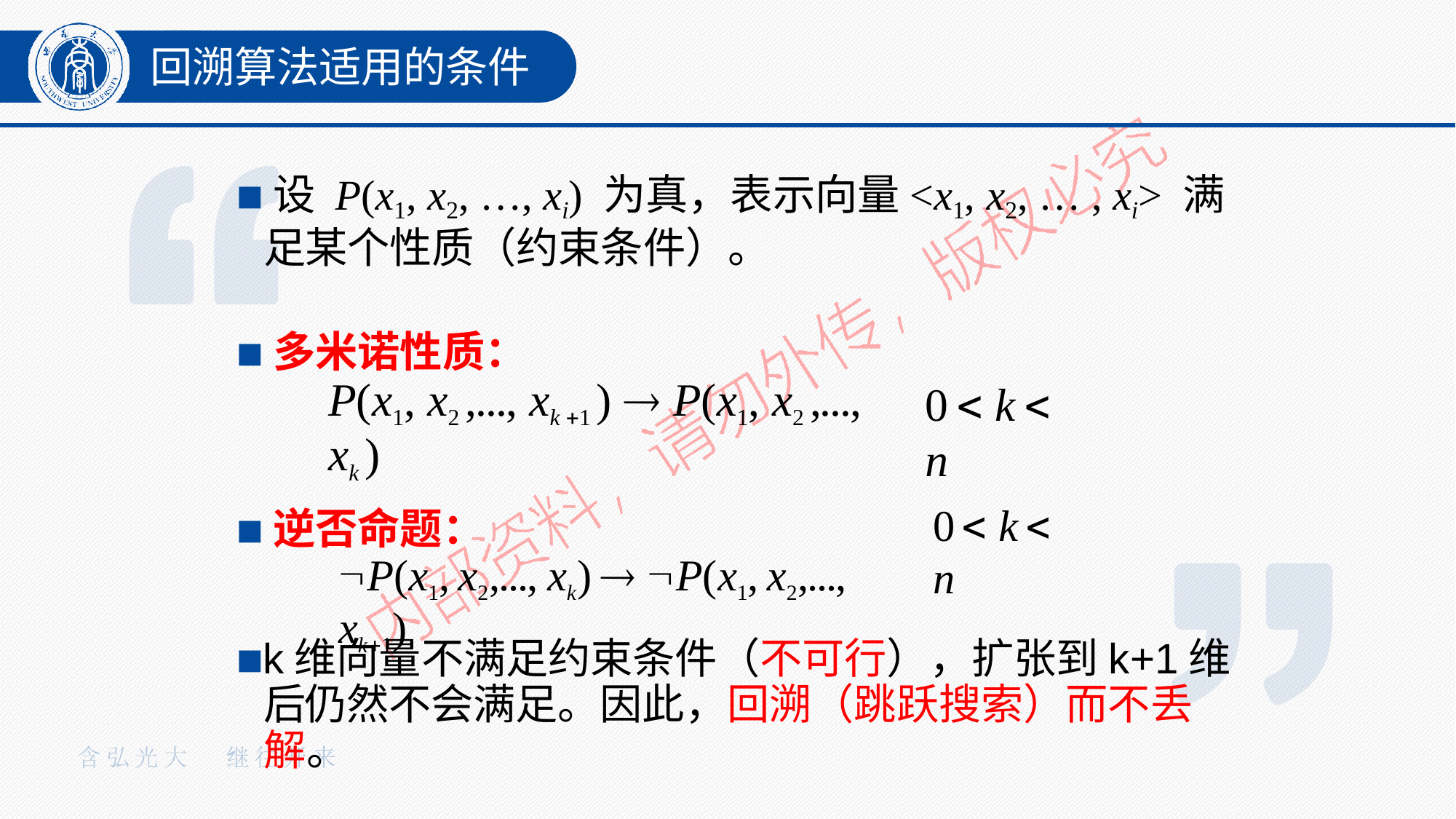

回溯算法适用的条件
◼设 P(x1, x2, …, xi) 为真，表示向量<x1, x2, … , xi> 满足 某个性质（约束条件）。
◼多米诺性质：
P(x1, x2 ,..., xk +1 ) → P(x1, x2 ,..., xk )
◼逆否命题：
¬P(x1, x2 ,..., xk ) → ¬P(x1, x2 ,..., xk +1)
0 < k < n
0 < k < n

◼k维向量不满足约束条件（不可行），扩张到k+1维后 仍然不会满足。因此，回溯（跳跃搜索）而不丢解。